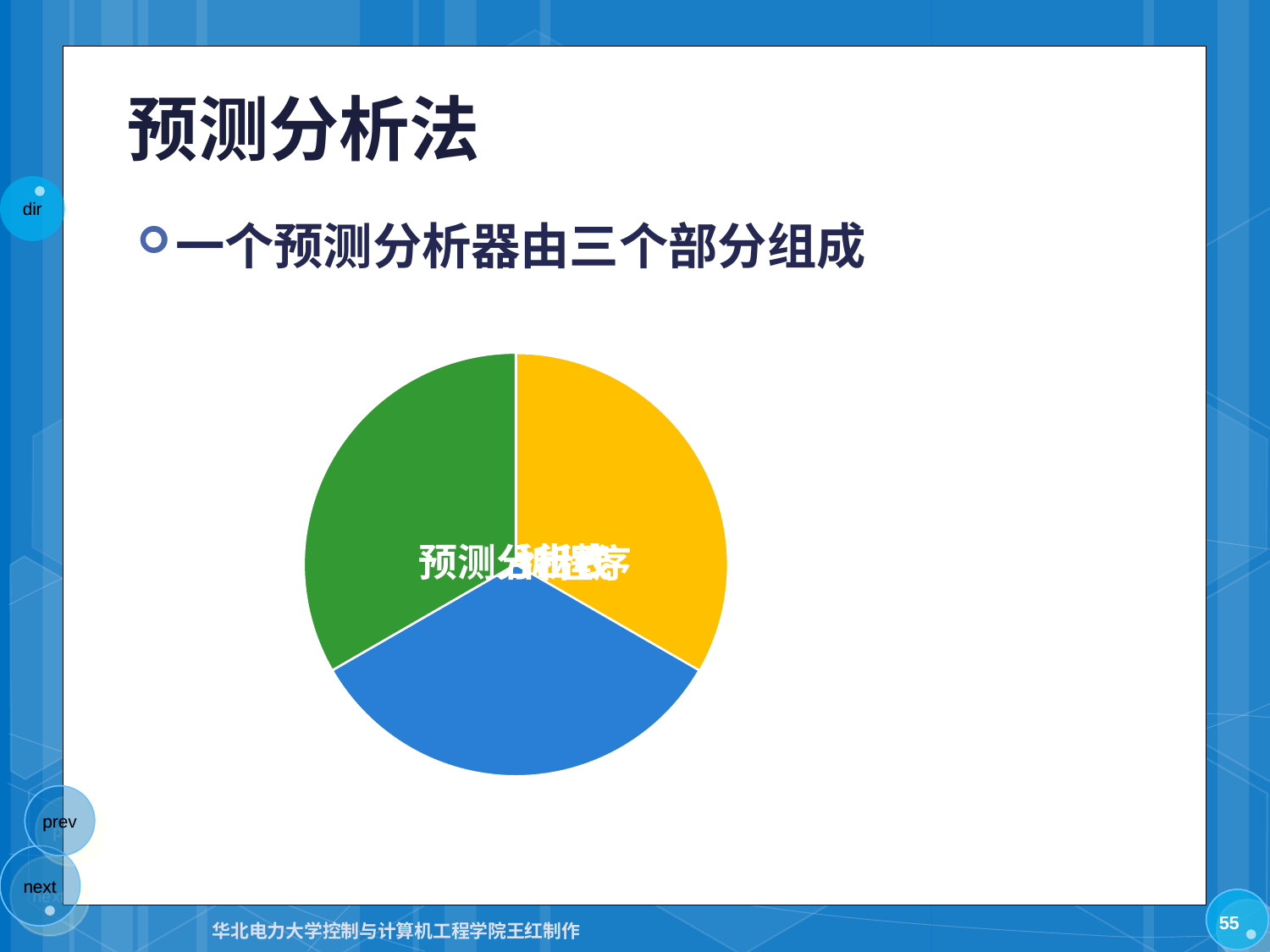

# 预测分析法
一个预测分析器由三个部分组成
预测分析程序
先进后出栈
预测分析表
55
华北电力大学控制与计算机工程学院王红制作